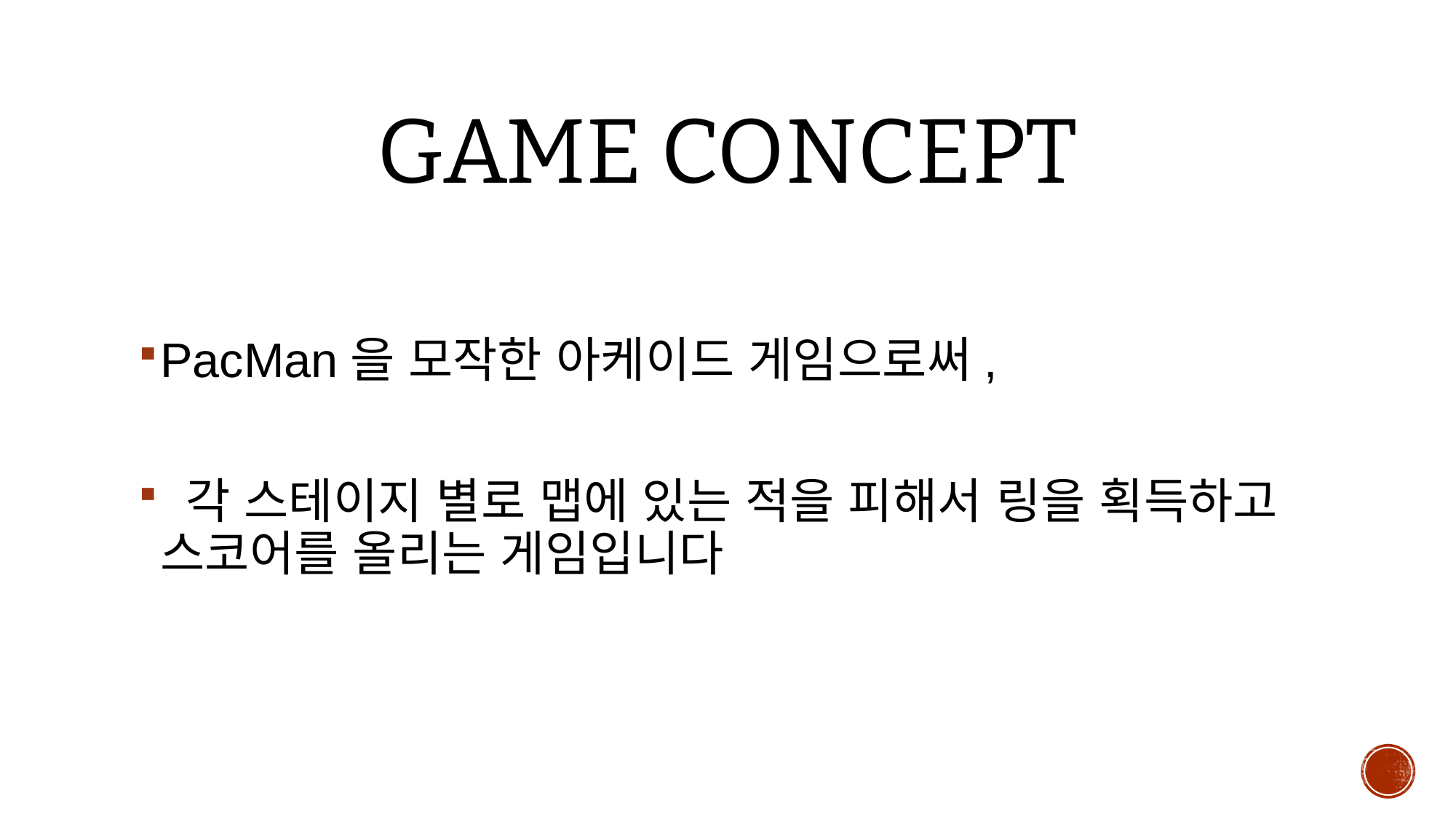

# Game concept

PacMan을 모작한 아케이드 게임으로써,

 각 스테이지 별로 맵에 있는 적을 피해서 링을 획득하고 스코어를 올리는 게임입니다